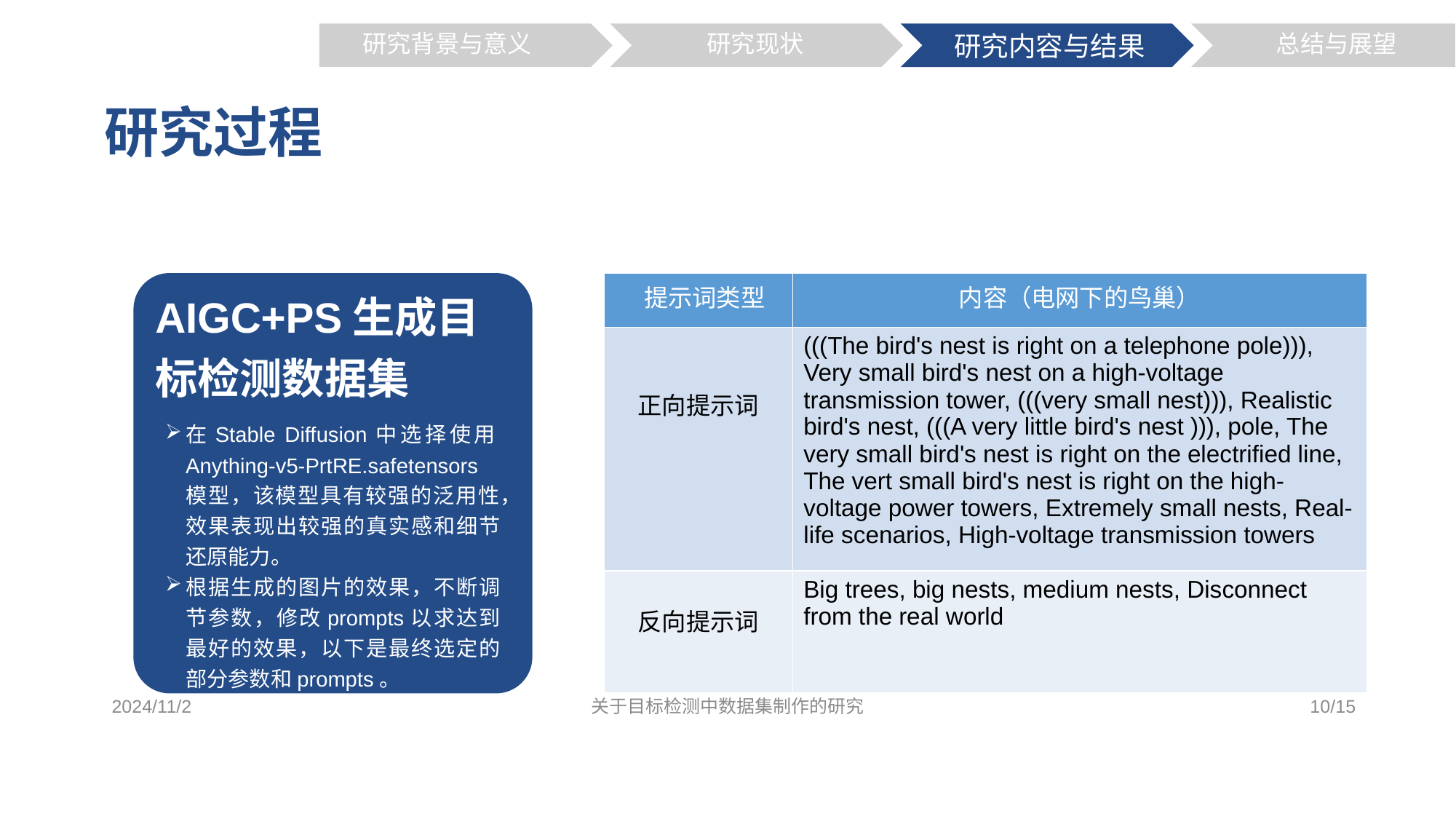

研究背景与意义

研究现状

研究内容与结果

总结与展望
研究过程

| 提示词类型 | 内容（电网下的鸟巢） |
| --- | --- |
| 正向提示词 | (((The bird's nest is right on a telephone pole))), Very small bird's nest on a high-voltage transmission tower, (((very small nest))), Realistic bird's nest, (((A very little bird's nest ))), pole, The very small bird's nest is right on the electrified line, The vert small bird's nest is right on the high-voltage power towers, Extremely small nests, Real-life scenarios, High-voltage transmission towers |
| 反向提示词 | Big trees, big nests, medium nests, Disconnect from the real world |
AIGC+PS生成目标检测数据集
在Stable Diffusion中选择使用Anything-v5-PrtRE.safetensors模型，该模型具有较强的泛用性，效果表现出较强的真实感和细节还原能力。
根据生成的图片的效果，不断调节参数，修改prompts以求达到最好的效果，以下是最终选定的部分参数和prompts。

关于目标检测中数据集制作的研究
2024/11/2
10/15